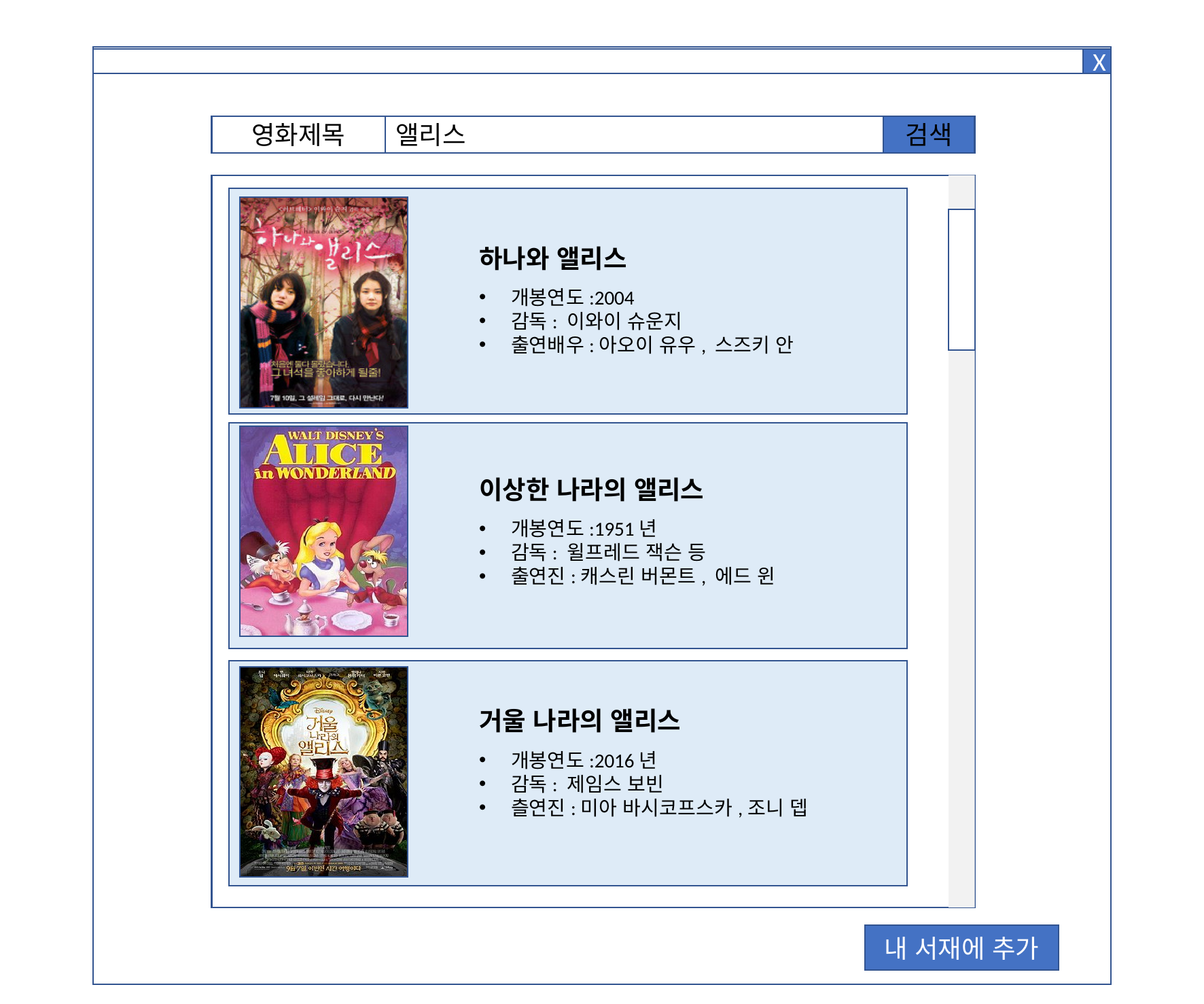

X
영화제목
앨리스
검색

하나와 앨리스
개봉연도:2004
감독: 이와이 슈운지
출연배우:아오이 유우, 스즈키 안

이상한 나라의 앨리스
개봉연도:1951년
감독: 윌프레드 잭슨 등
출연진:캐스린 버몬트, 에드 윈

거울 나라의 앨리스
개봉연도:2016년
감독: 제임스 보빈
츨연진:미아 바시코프스카,조니 뎁
내 서재에 추가